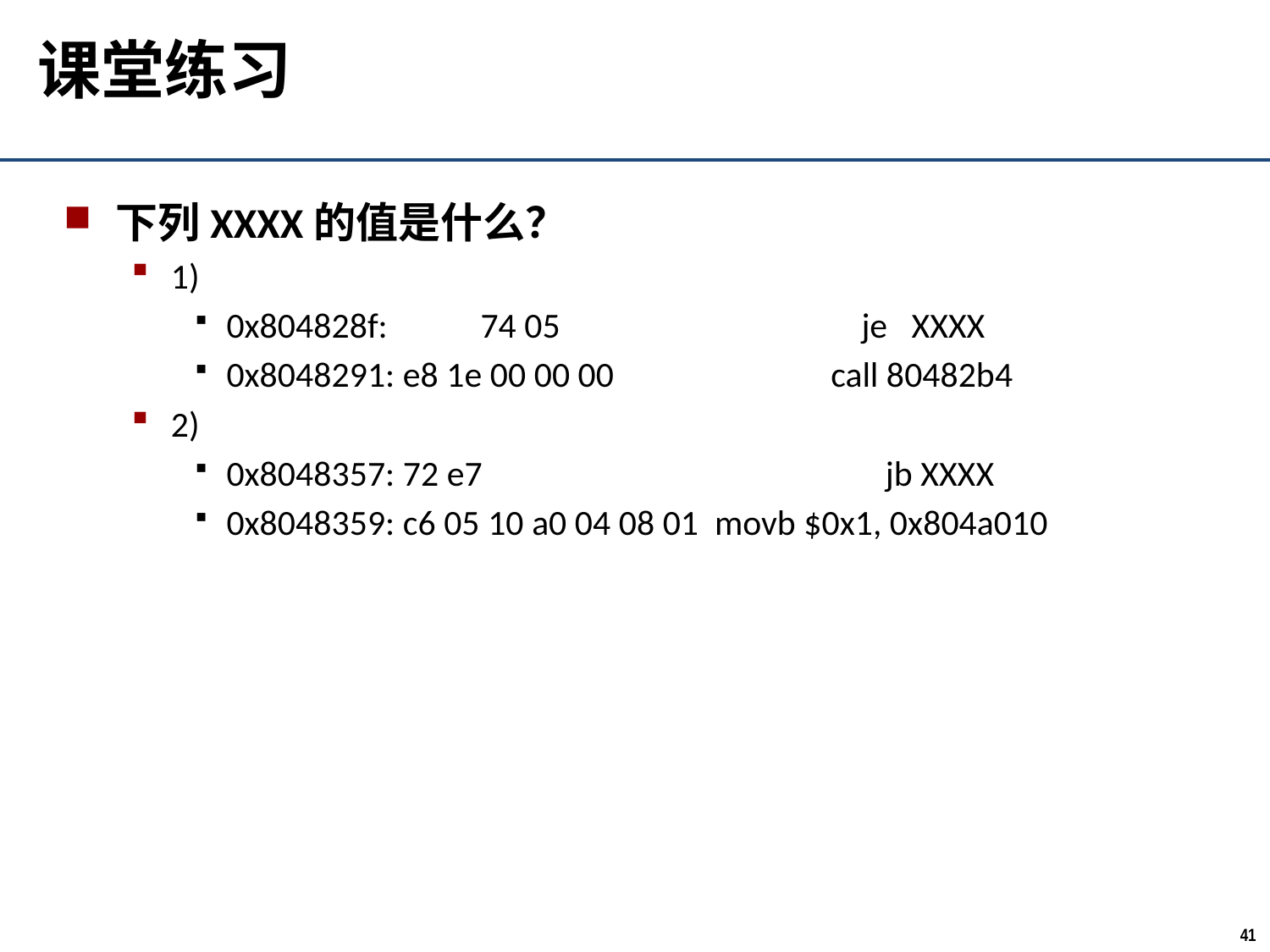

# 课堂练习
下列XXXX的值是什么？
1)
0x804828f:	74 05			je   XXXX
0x8048291: e8 1e 00 00 00	            call 80482b4
2)
0x8048357: 72 e7			   jb XXXX
0x8048359: c6 05 10 a0 04 08 01  movb $0x1, 0x804a010